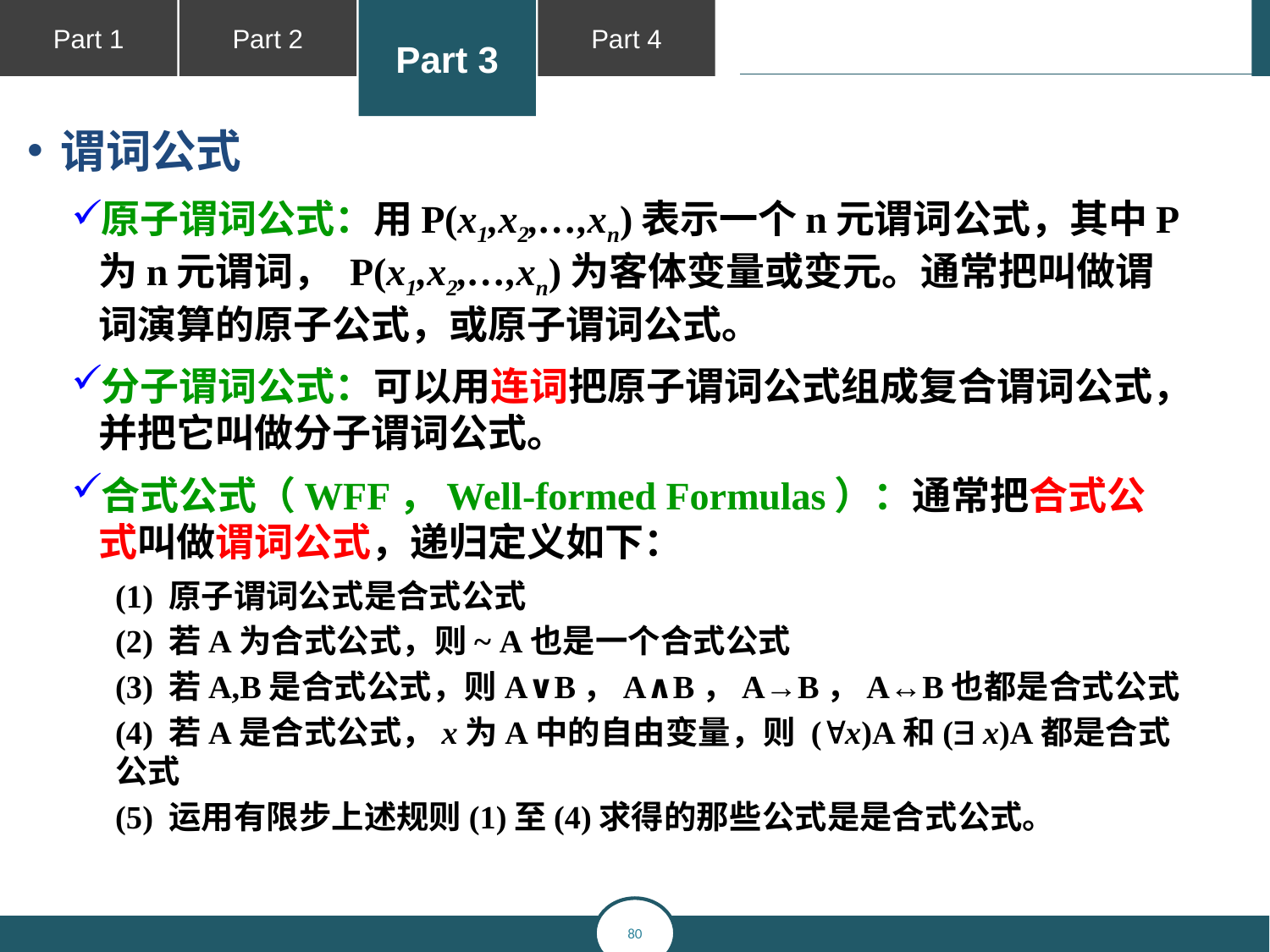

谓词公式
原子谓词公式：用P(x1,x2,…,xn)表示一个n元谓词公式，其中P为n元谓词， P(x1,x2,…,xn)为客体变量或变元。通常把叫做谓词演算的原子公式，或原子谓词公式。
分子谓词公式：可以用连词把原子谓词公式组成复合谓词公式，并把它叫做分子谓词公式。
合式公式（WFF，Well-formed Formulas）：通常把合式公式叫做谓词公式，递归定义如下：
(1) 原子谓词公式是合式公式
(2) 若A为合式公式，则~ A也是一个合式公式
(3) 若A,B是合式公式，则A∨B，A∧B，A→B，A↔B也都是合式公式
(4) 若A是合式公式，x为A中的自由变量，则 (∀x)A和(∃ x)A都是合式公式
(5) 运用有限步上述规则(1)至(4)求得的那些公式是是合式公式。